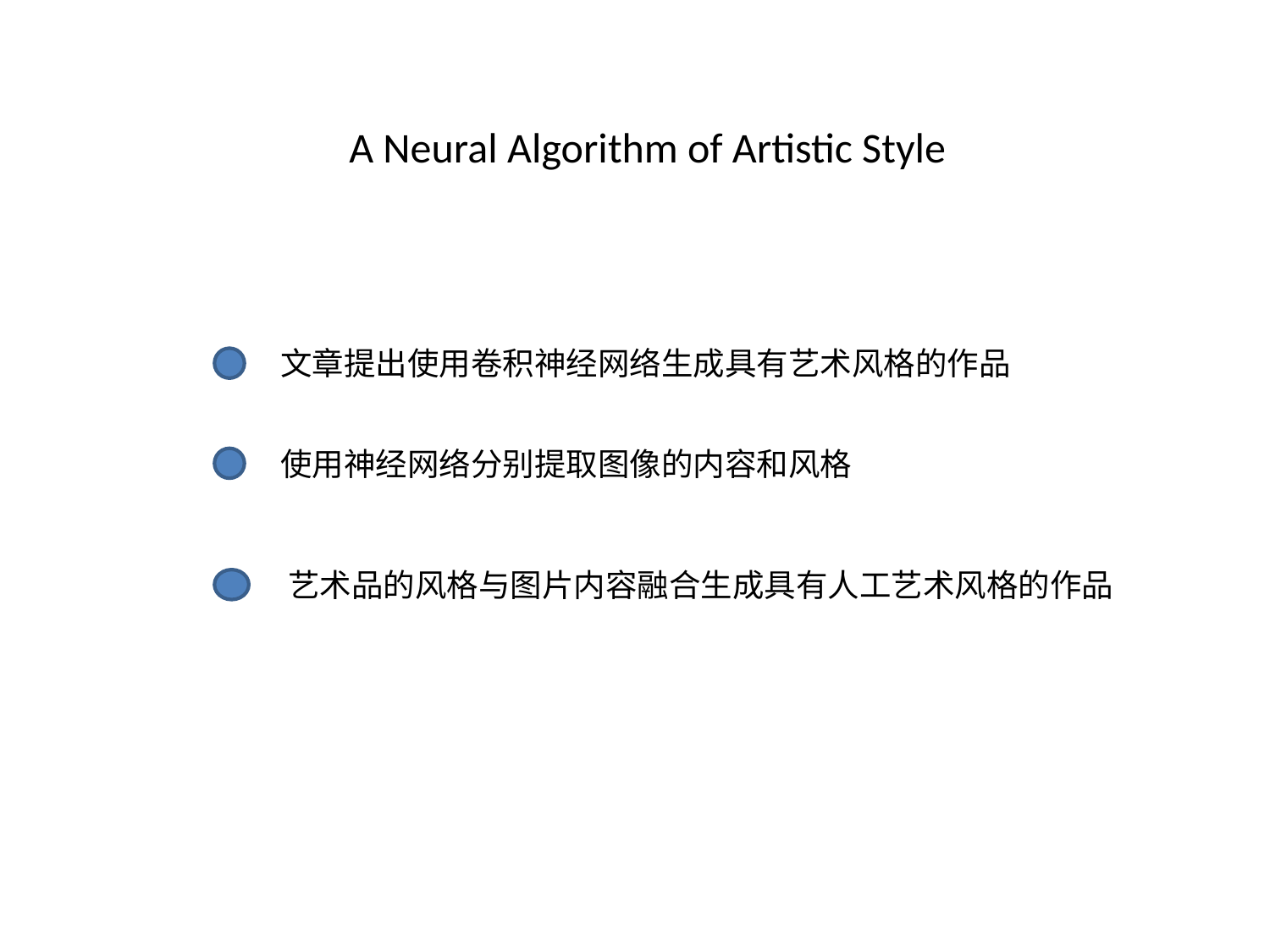

A Neural Algorithm of Artistic Style
文章提出使用卷积神经网络生成具有艺术风格的作品

使用神经网络分别提取图像的内容和风格

艺术品的风格与图片内容融合生成具有人工艺术风格的作品